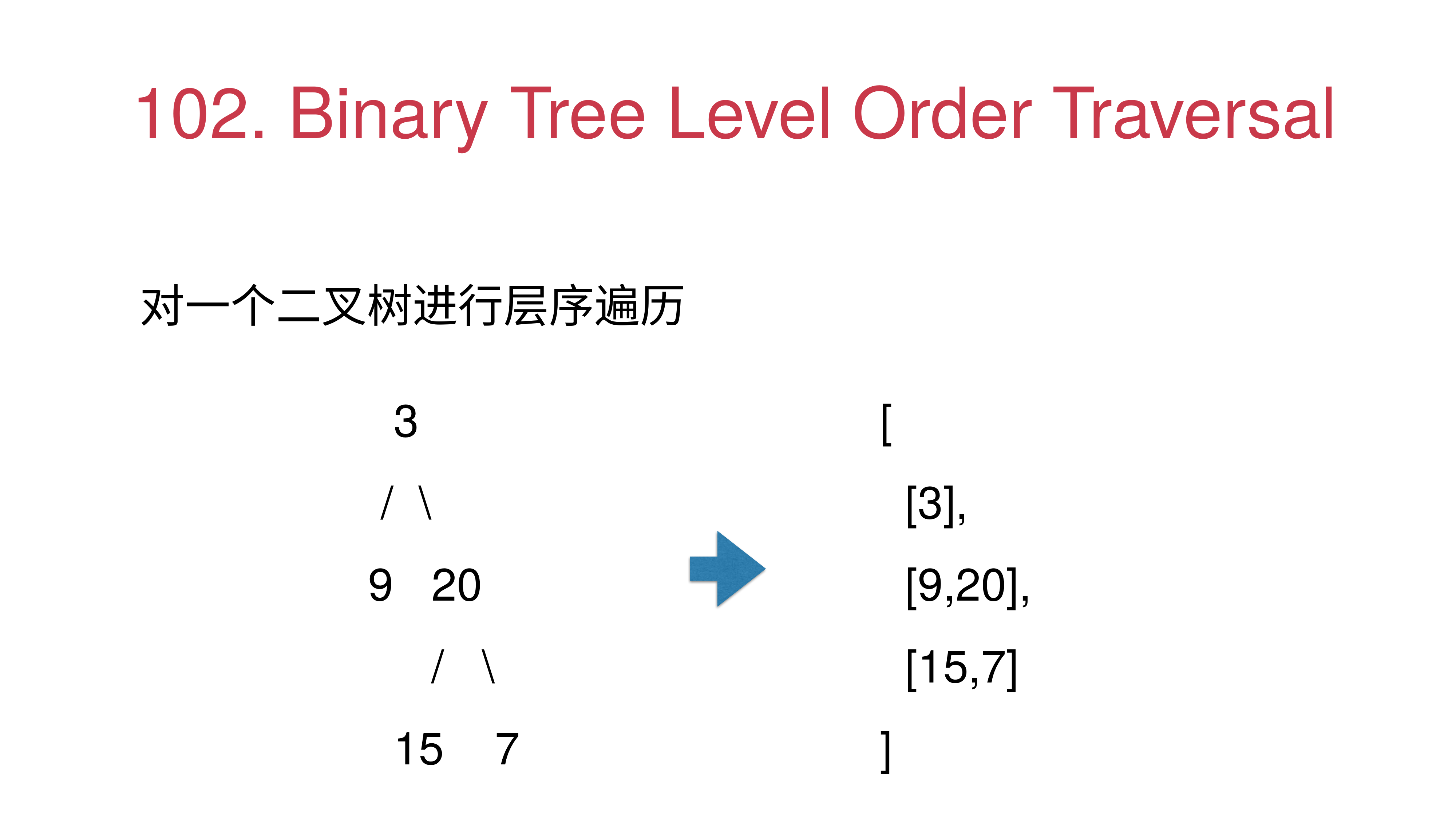

# 102. Binary Tree Level Order Traversal
对一个二叉树进行层序遍历
    3
   /  \
  9   20
       /   \
    15    7
[
  [3],
  [9,20],
  [15,7]
]